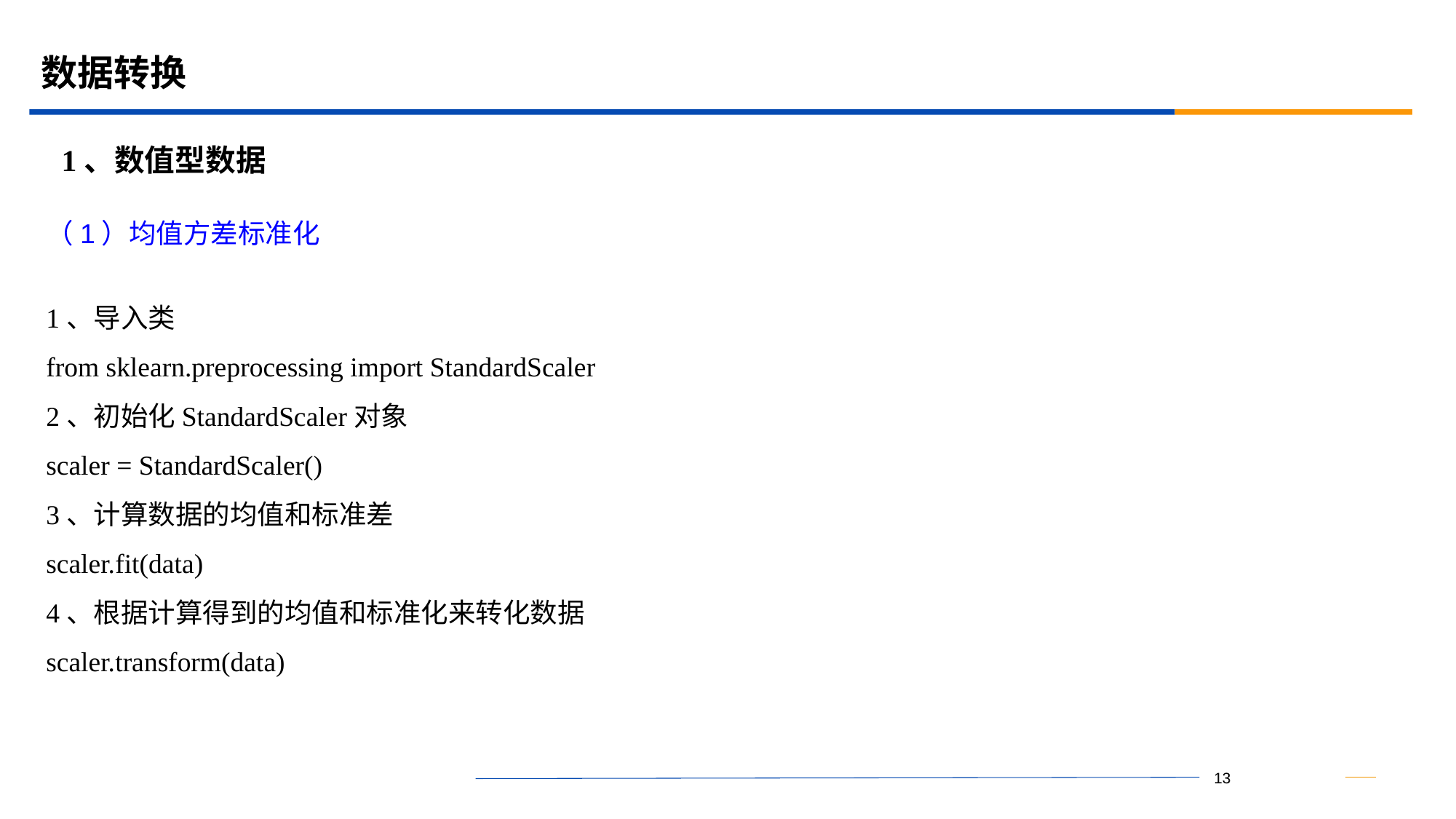

# 数据转换
1、数值型数据
（1）均值方差标准化

1、导入类
from sklearn.preprocessing import StandardScaler
2、初始化StandardScaler对象
scaler = StandardScaler()
3、计算数据的均值和标准差
scaler.fit(data)
4、根据计算得到的均值和标准化来转化数据
scaler.transform(data)